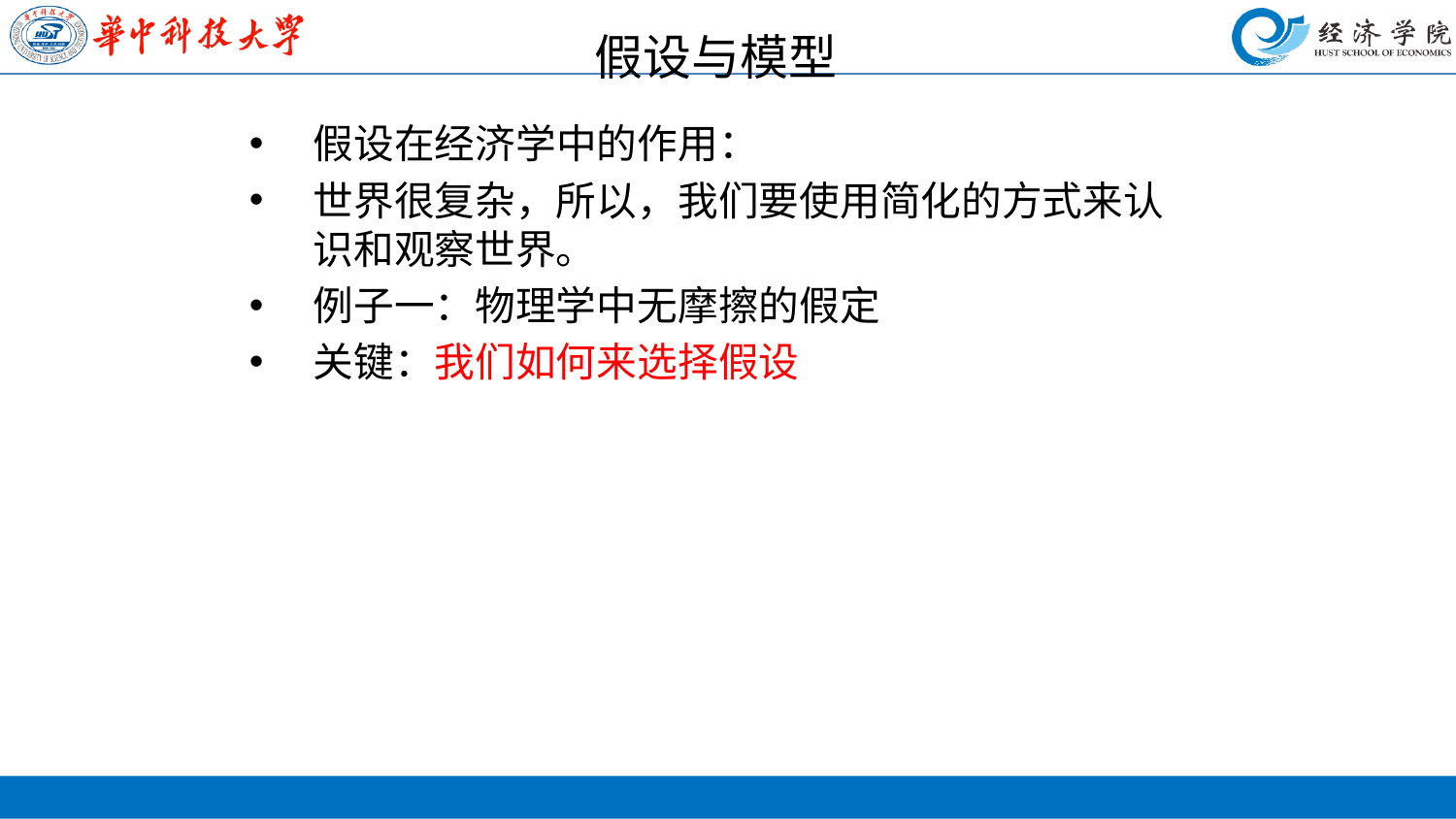

假设与模型
假设在经济学中的作用：
世界很复杂，所以，我们要使用简化的方式来认识和观察世界。
例子一：物理学中无摩擦的假定
关键：我们如何来选择假设